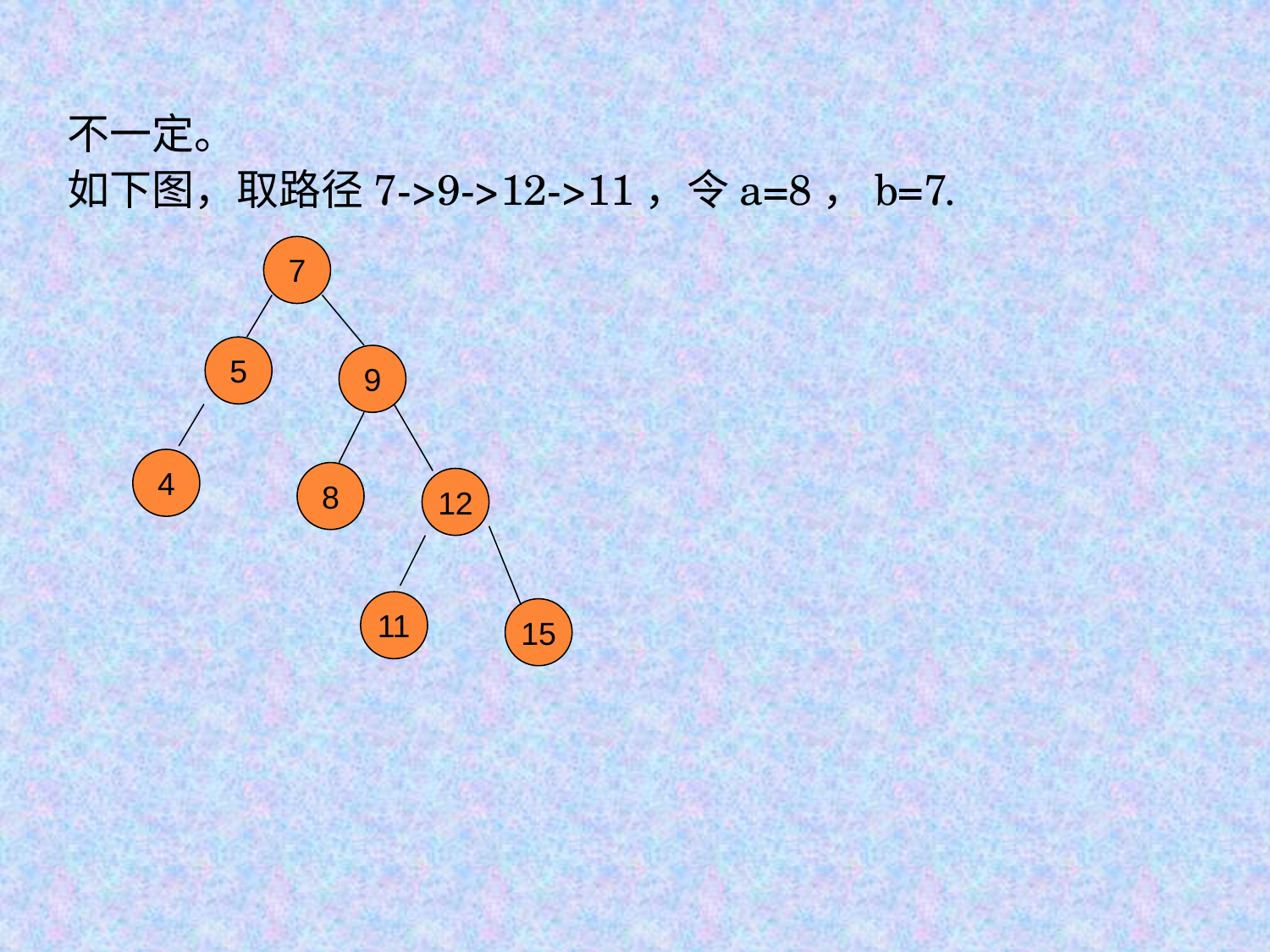

不一定。
如下图，取路径7->9->12->11，令a=8，b=7.

7

5
9

8

4
12

11
15